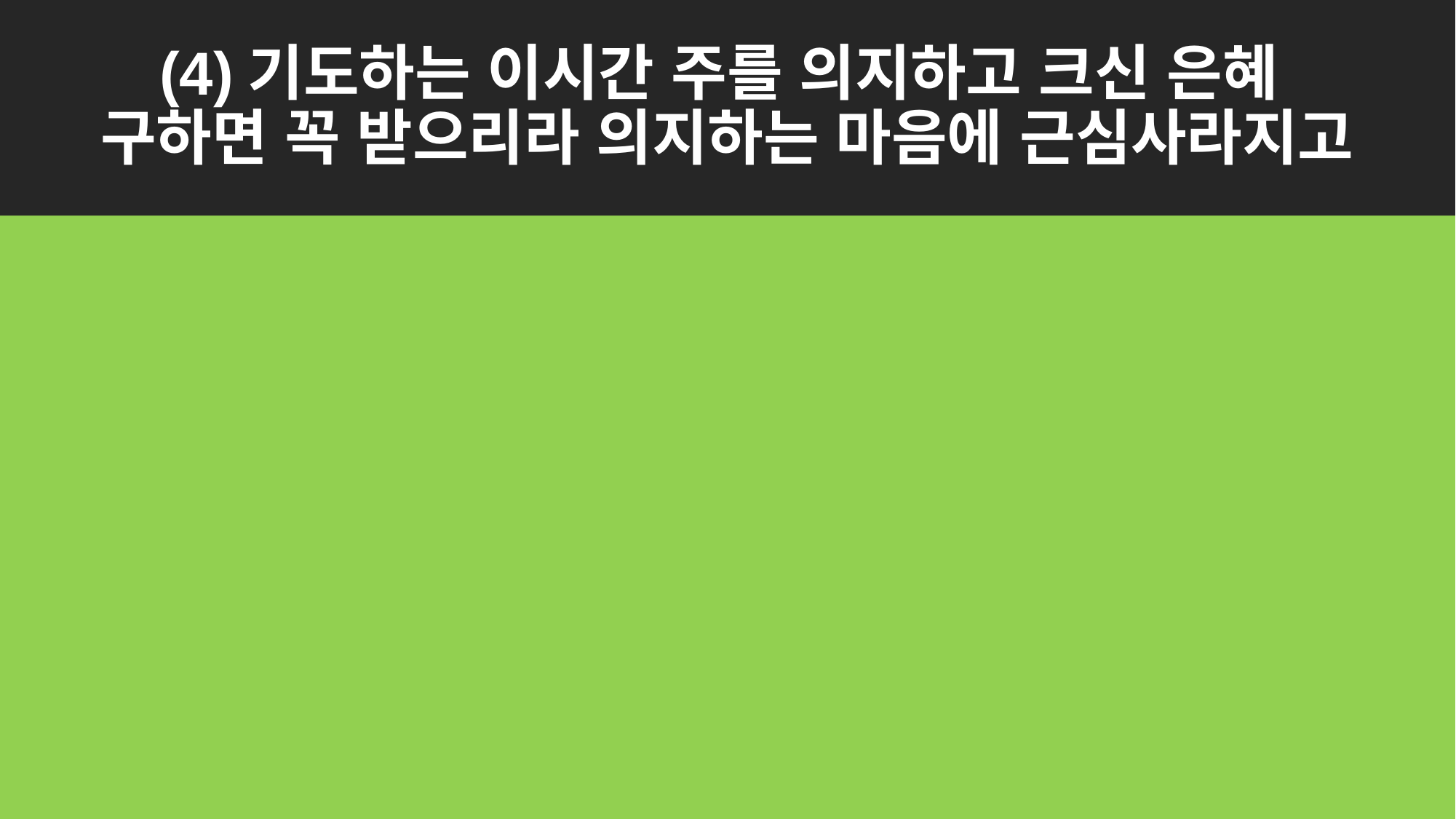

# (4)기도하는 이시간 주를 의지하고 크신 은혜
구하면 꼭 받으리라 의지하는 마음에 근심사라지고